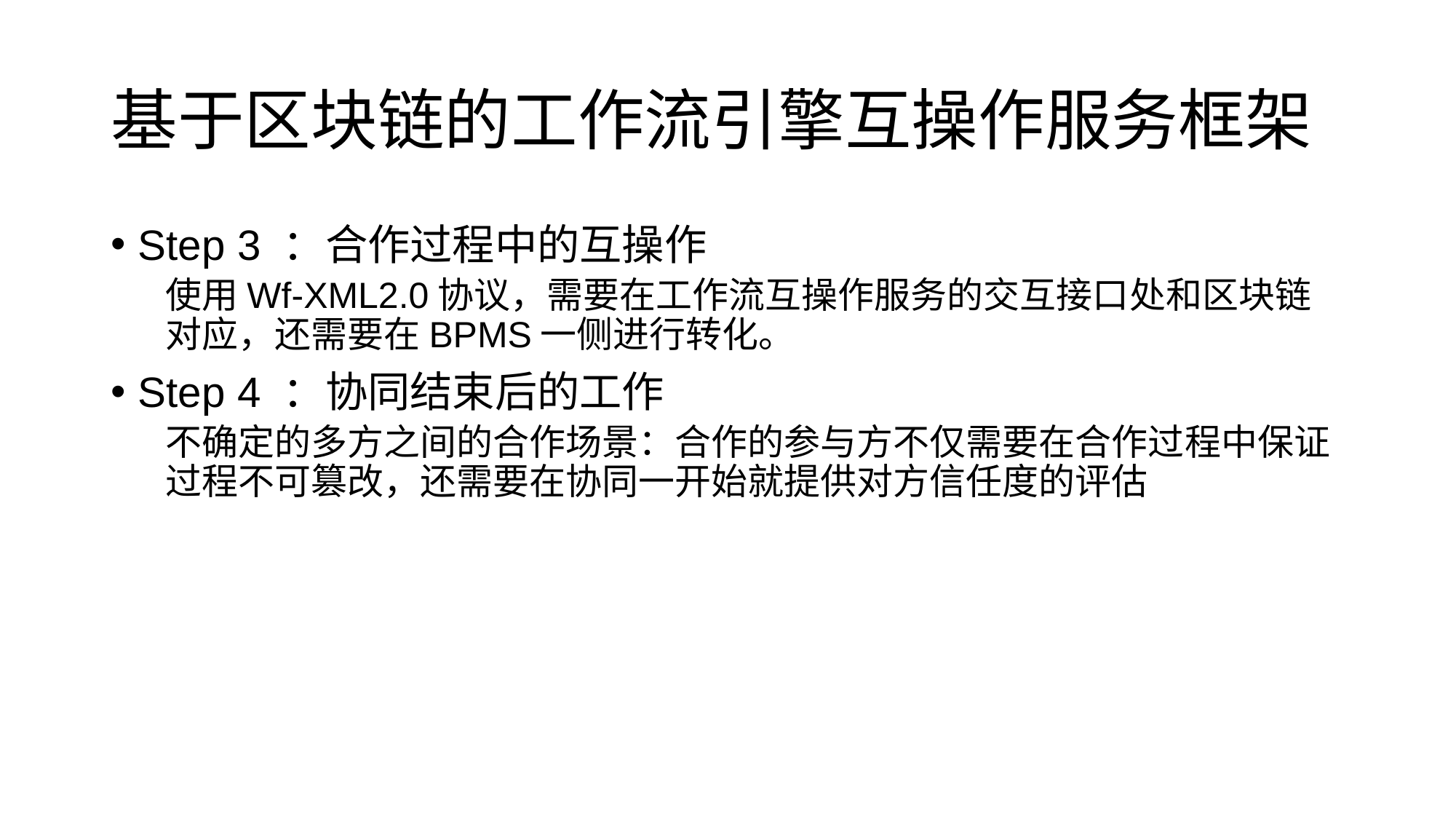

# 基于区块链的工作流引擎互操作服务框架
Step 3 ：合作过程中的互操作
使用Wf-XML2.0协议，需要在工作流互操作服务的交互接口处和区块链对应，还需要在BPMS一侧进行转化。
Step 4 ：协同结束后的工作
不确定的多方之间的合作场景：合作的参与方不仅需要在合作过程中保证过程不可篡改，还需要在协同一开始就提供对方信任度的评估